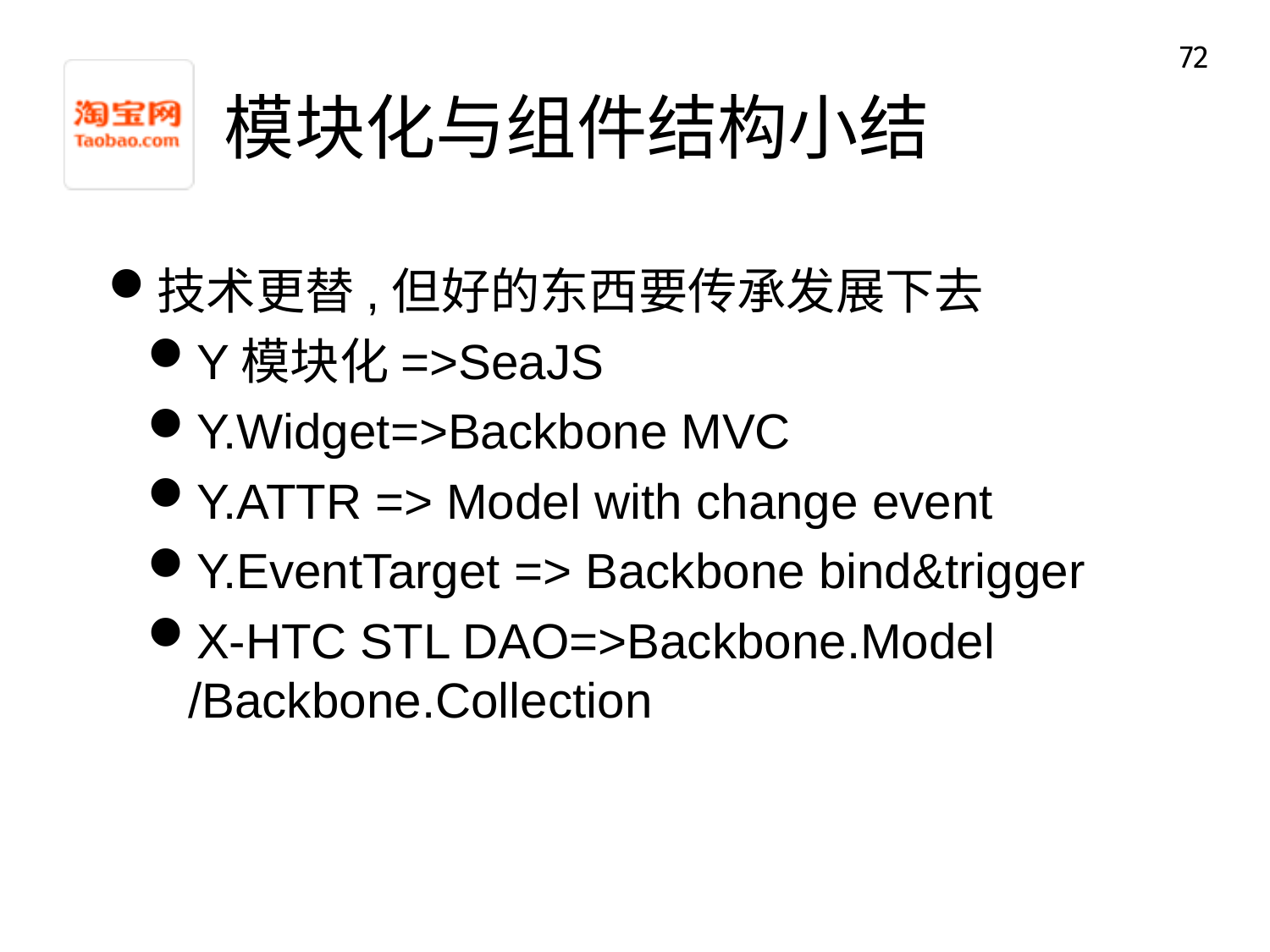

72
# 模块化与组件结构小结
技术更替,但好的东西要传承发展下去
Y模块化=>SeaJS
Y.Widget=>Backbone MVC
Y.ATTR => Model with change event
Y.EventTarget => Backbone bind&trigger
X-HTC STL DAO=>Backbone.Model /Backbone.Collection